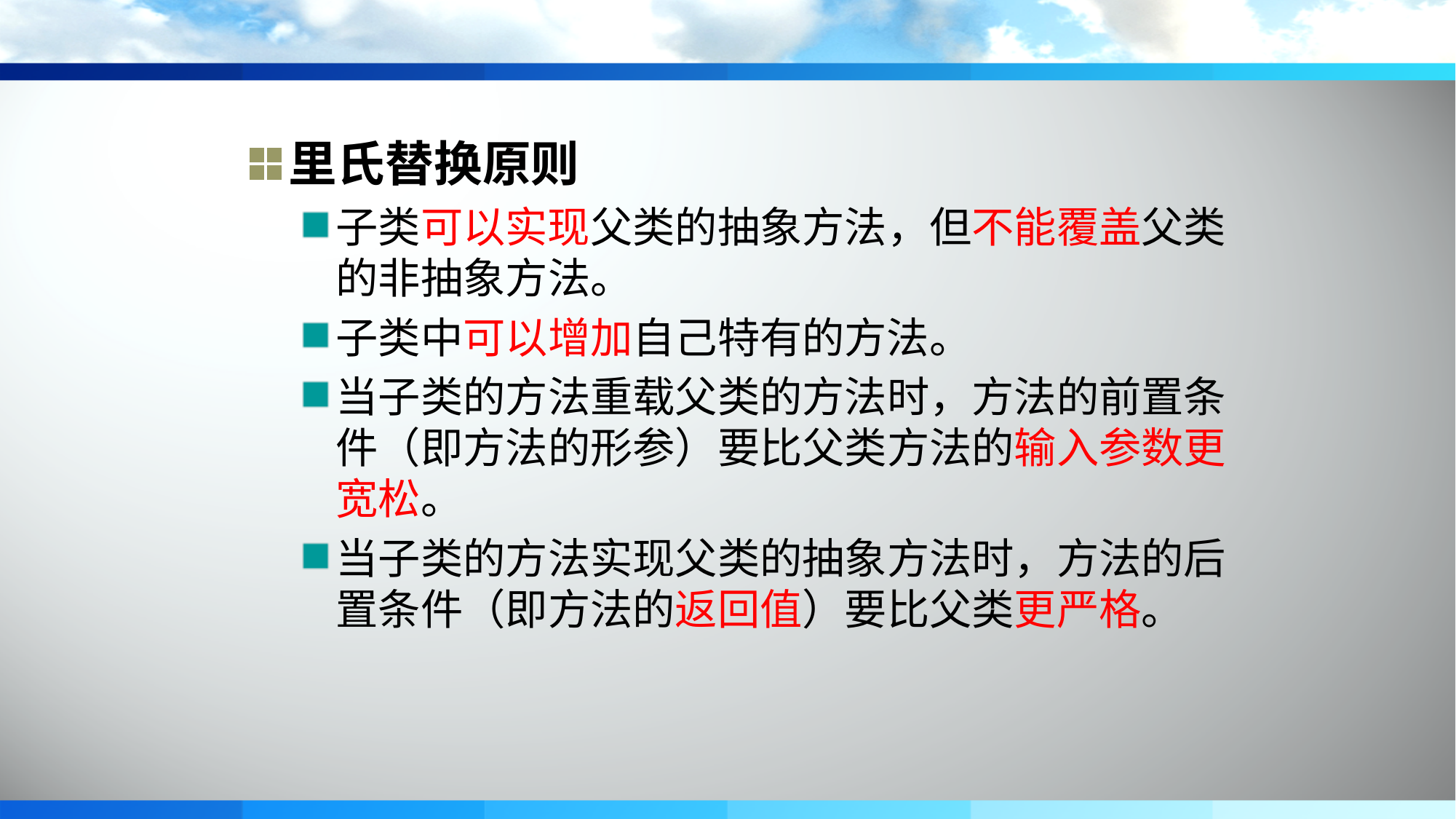

里氏替换原则
子类可以实现父类的抽象方法，但不能覆盖父类的非抽象方法。
子类中可以增加自己特有的方法。
当子类的方法重载父类的方法时，方法的前置条件（即方法的形参）要比父类方法的输入参数更宽松。
当子类的方法实现父类的抽象方法时，方法的后置条件（即方法的返回值）要比父类更严格。